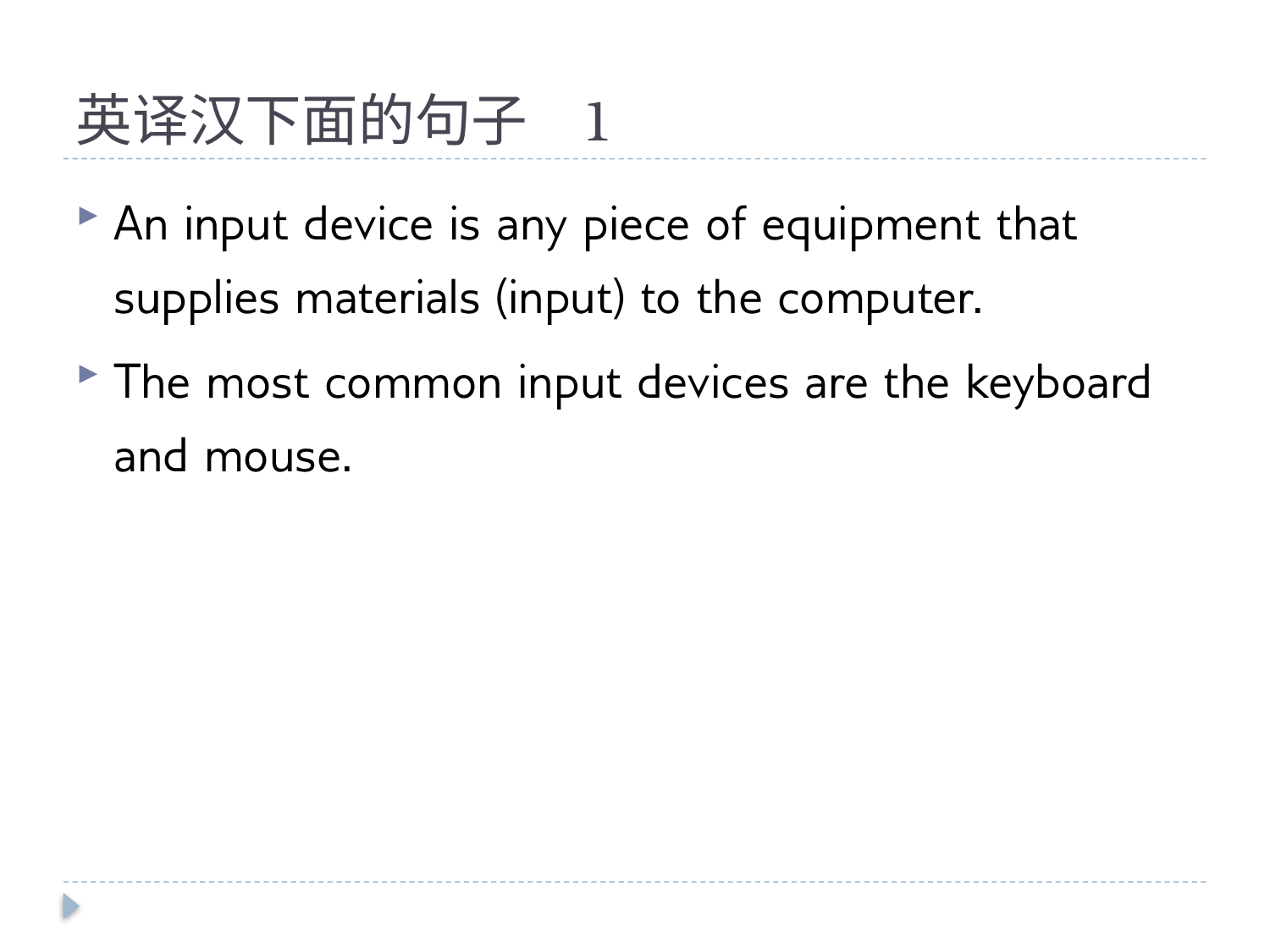

# 英译汉下面的句子   1
An input device is any piece of equipment that supplies materials (input) to the computer.
The most common input devices are the keyboard and mouse.